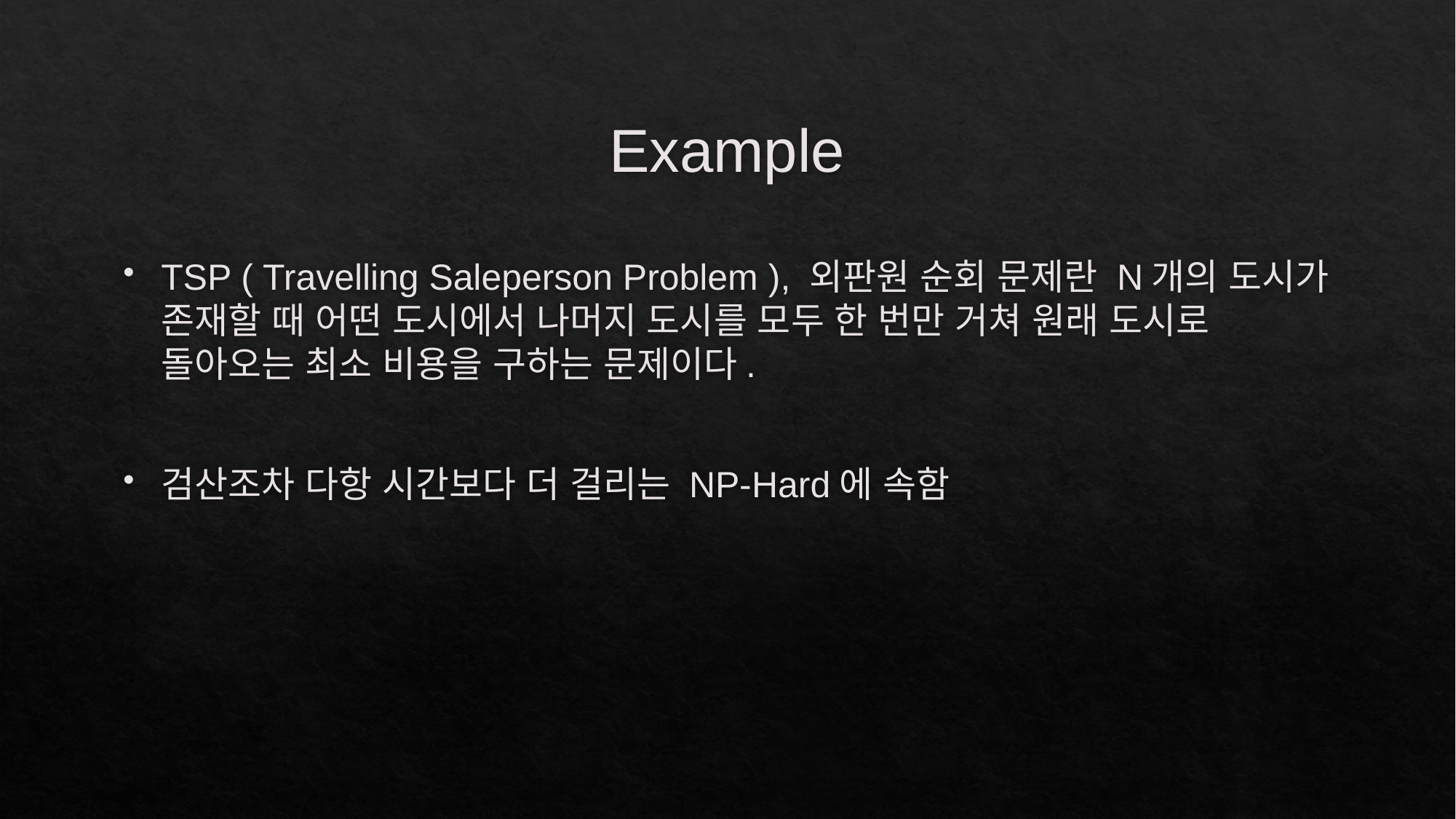

# Example
TSP ( Travelling Saleperson Problem ), 외판원 순회 문제란 N개의 도시가 존재할 때 어떤 도시에서 나머지 도시를 모두 한 번만 거쳐 원래 도시로 돌아오는 최소 비용을 구하는 문제이다.

검산조차 다항 시간보다 더 걸리는 NP-Hard에 속함